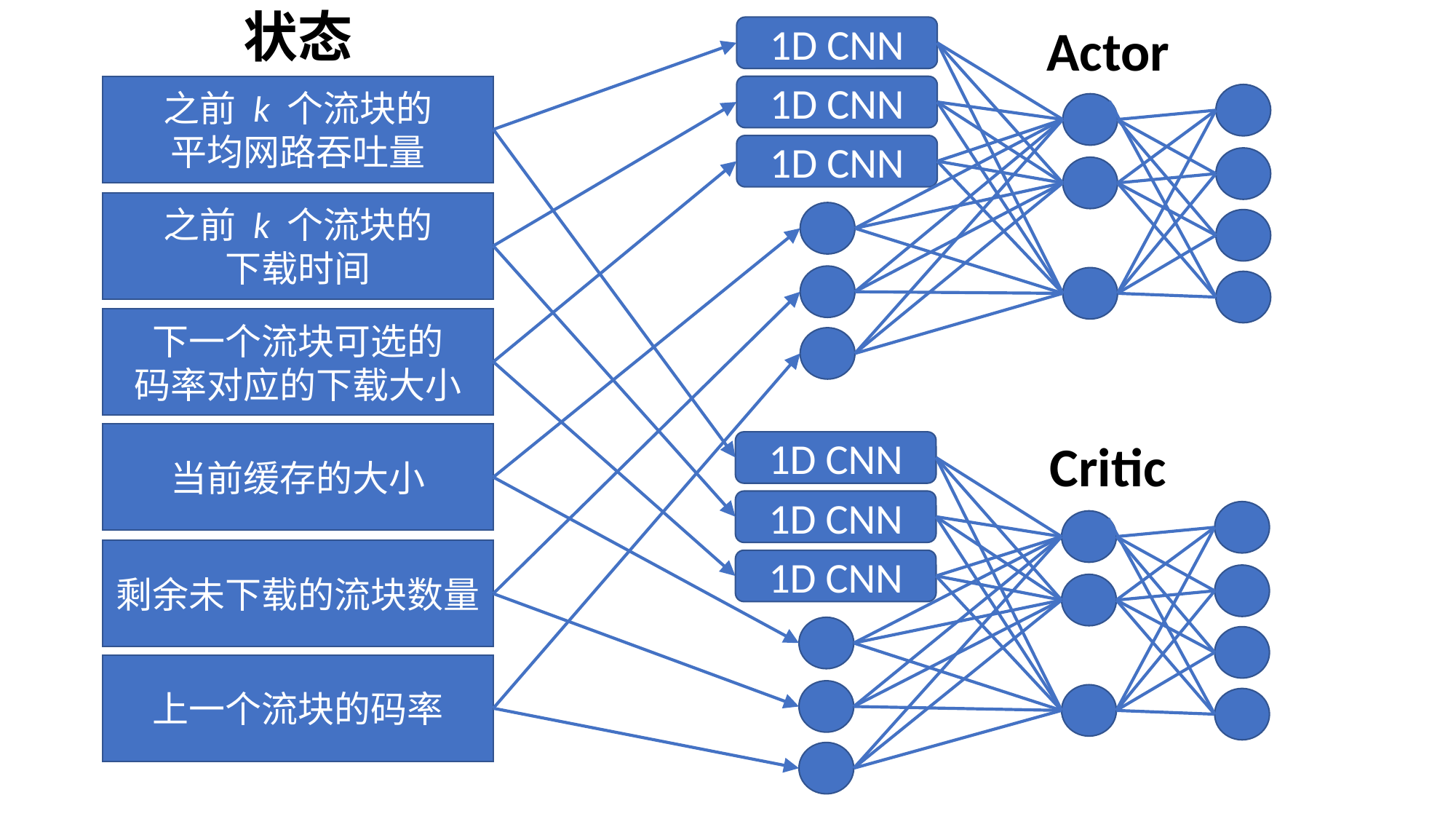

状态
Actor
1D CNN
之前 k 个流块的
平均网路吞吐量
1D CNN

1D CNN

之前 k 个流块的
下载时间

下一个流块可选的
码率对应的下载大小

当前缓存的大小
1D CNN
Critic
1D CNN

剩余未下载的流块数量
1D CNN

上一个流块的码率